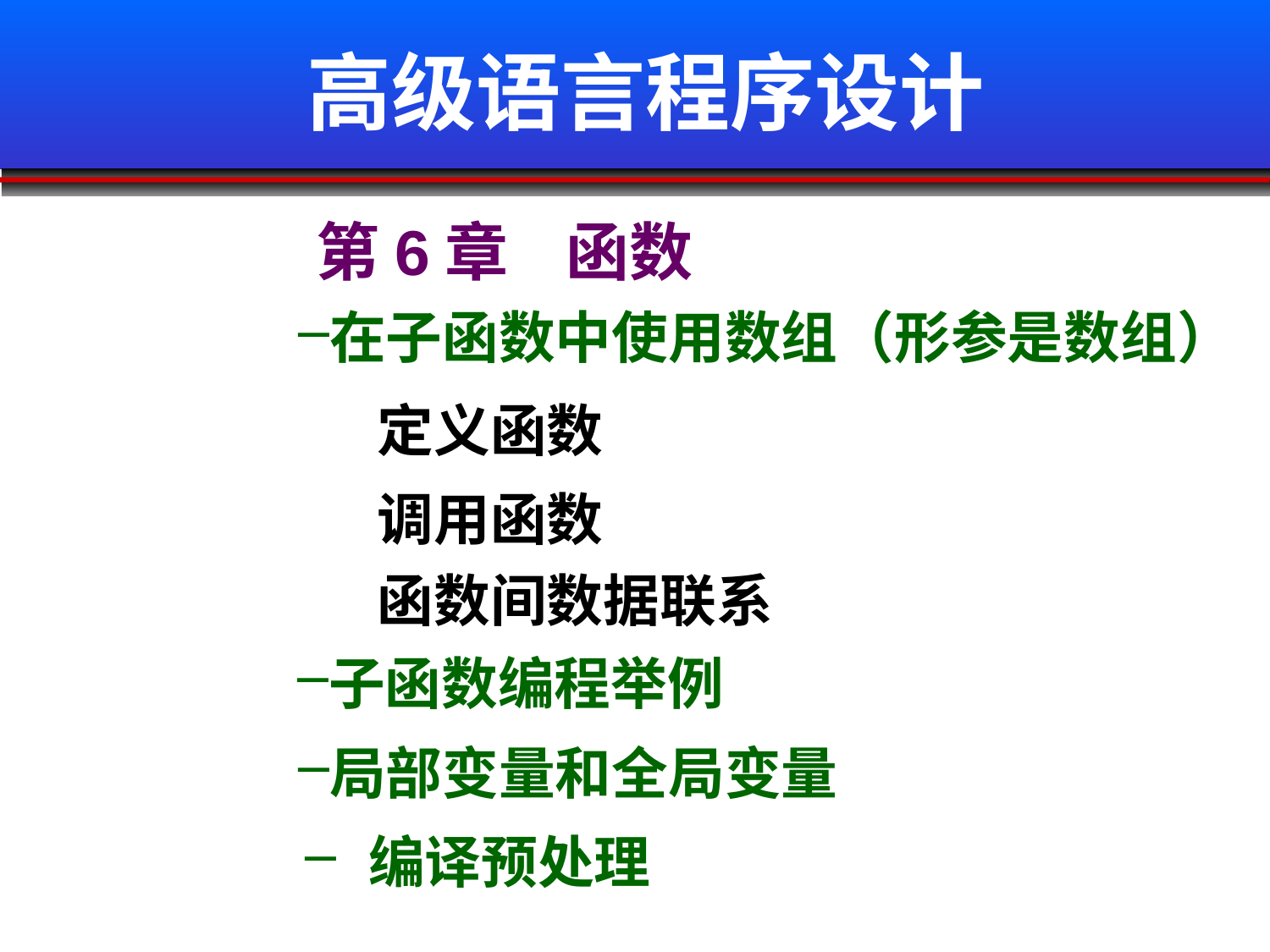

# 高级语言程序设计
第6章    函数
在子函数中使用数组（形参是数组）
定义函数
调用函数
函数间数据联系
子函数编程举例
局部变量和全局变量
编译预处理